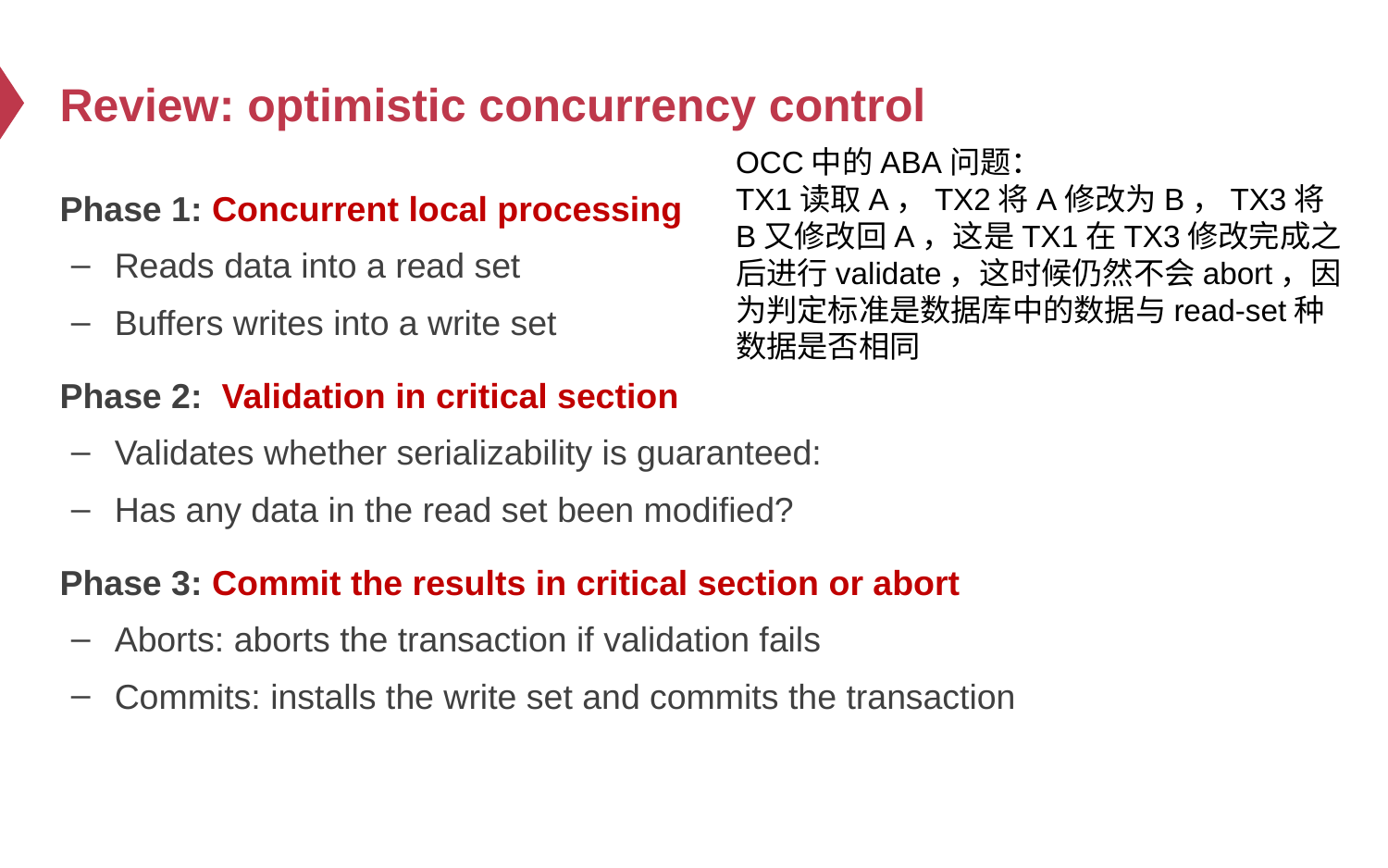

# Review: optimistic concurrency control
OCC中的ABA问题：
TX1读取A，TX2将A修改为B，TX3将B又修改回A，这是TX1在TX3修改完成之后进行validate，这时候仍然不会abort，因为判定标准是数据库中的数据与read-set种数据是否相同
Phase 1: Concurrent local processing
Reads data into a read set
Buffers writes into a write set
Phase 2:  Validation in critical section
Validates whether serializability is guaranteed:
Has any data in the read set been modified?
Phase 3: Commit the results in critical section or abort
Aborts: aborts the transaction if validation fails
Commits: installs the write set and commits the transaction

5